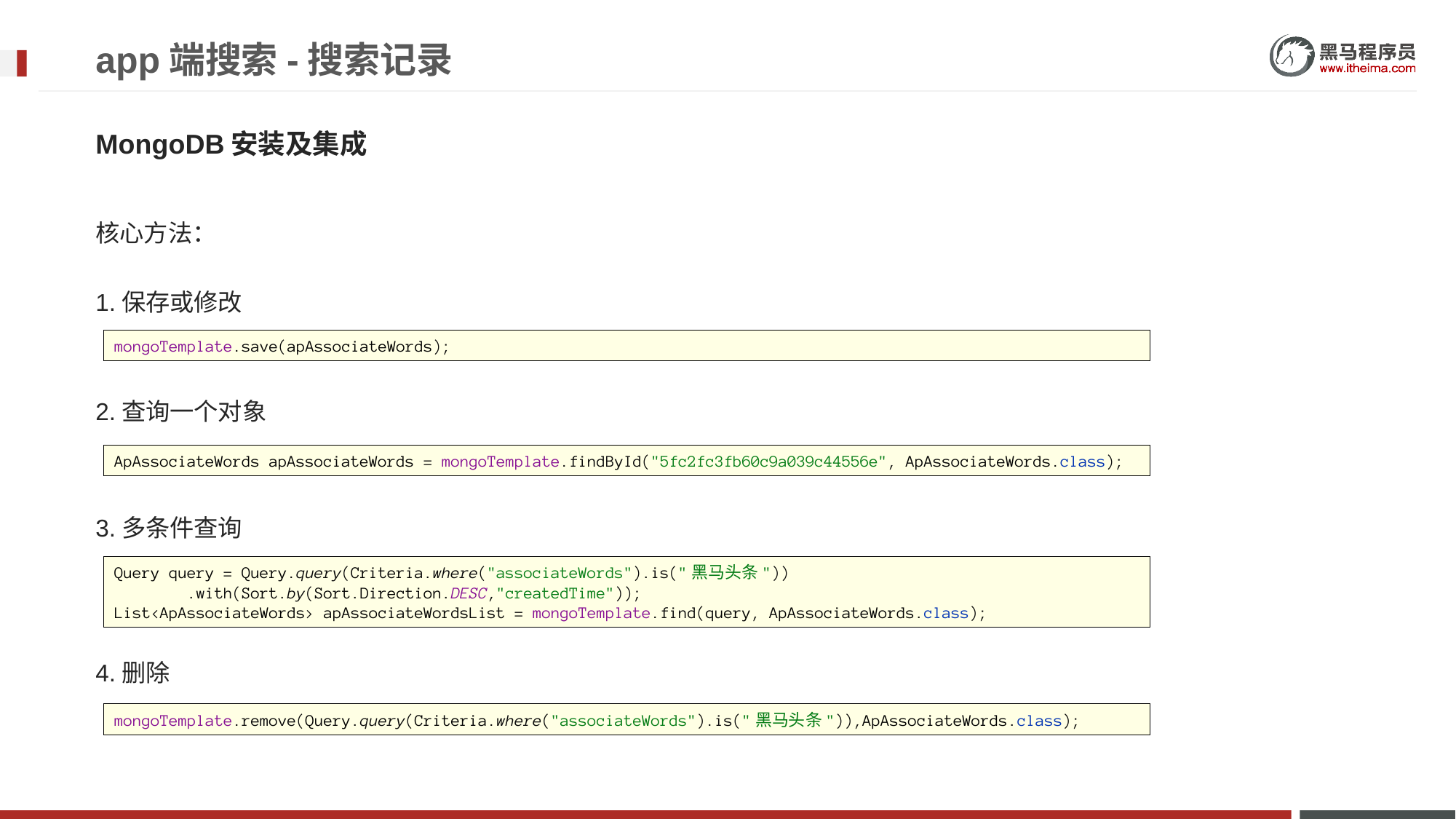

# app端搜索-搜索记录
MongoDB安装及集成
核心方法：
1.保存或修改
mongoTemplate.save(apAssociateWords);
2.查询一个对象
ApAssociateWords apAssociateWords = mongoTemplate.findById("5fc2fc3fb60c9a039c44556e", ApAssociateWords.class);
3.多条件查询
Query query = Query.query(Criteria.where("associateWords").is("黑马头条"))
        .with(Sort.by(Sort.Direction.DESC,"createdTime"));
List<ApAssociateWords> apAssociateWordsList = mongoTemplate.find(query, ApAssociateWords.class);
4.删除
mongoTemplate.remove(Query.query(Criteria.where("associateWords").is("黑马头条")),ApAssociateWords.class);